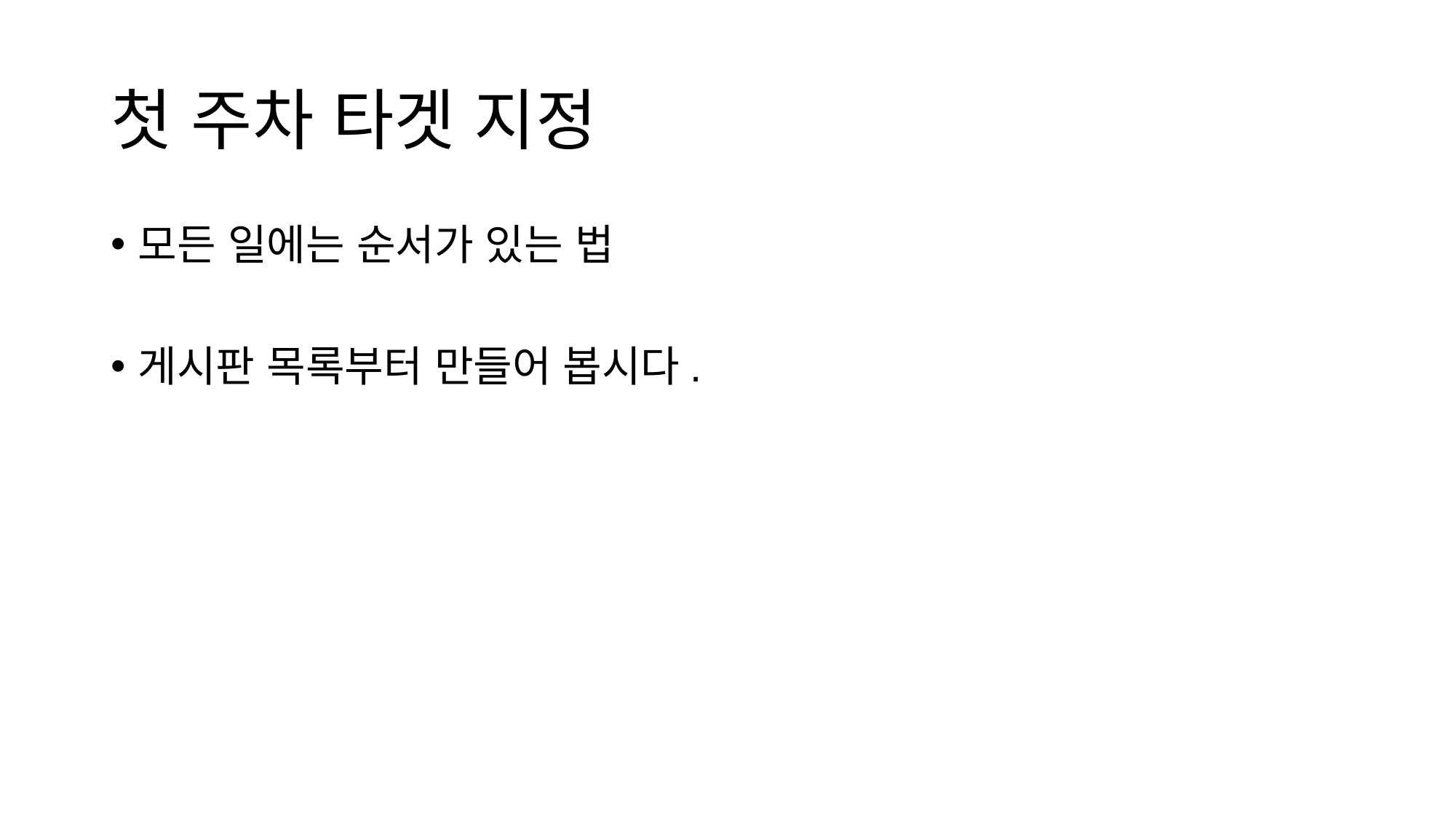

# 첫 주차 타겟 지정
모든 일에는 순서가 있는 법

게시판 목록부터 만들어 봅시다.